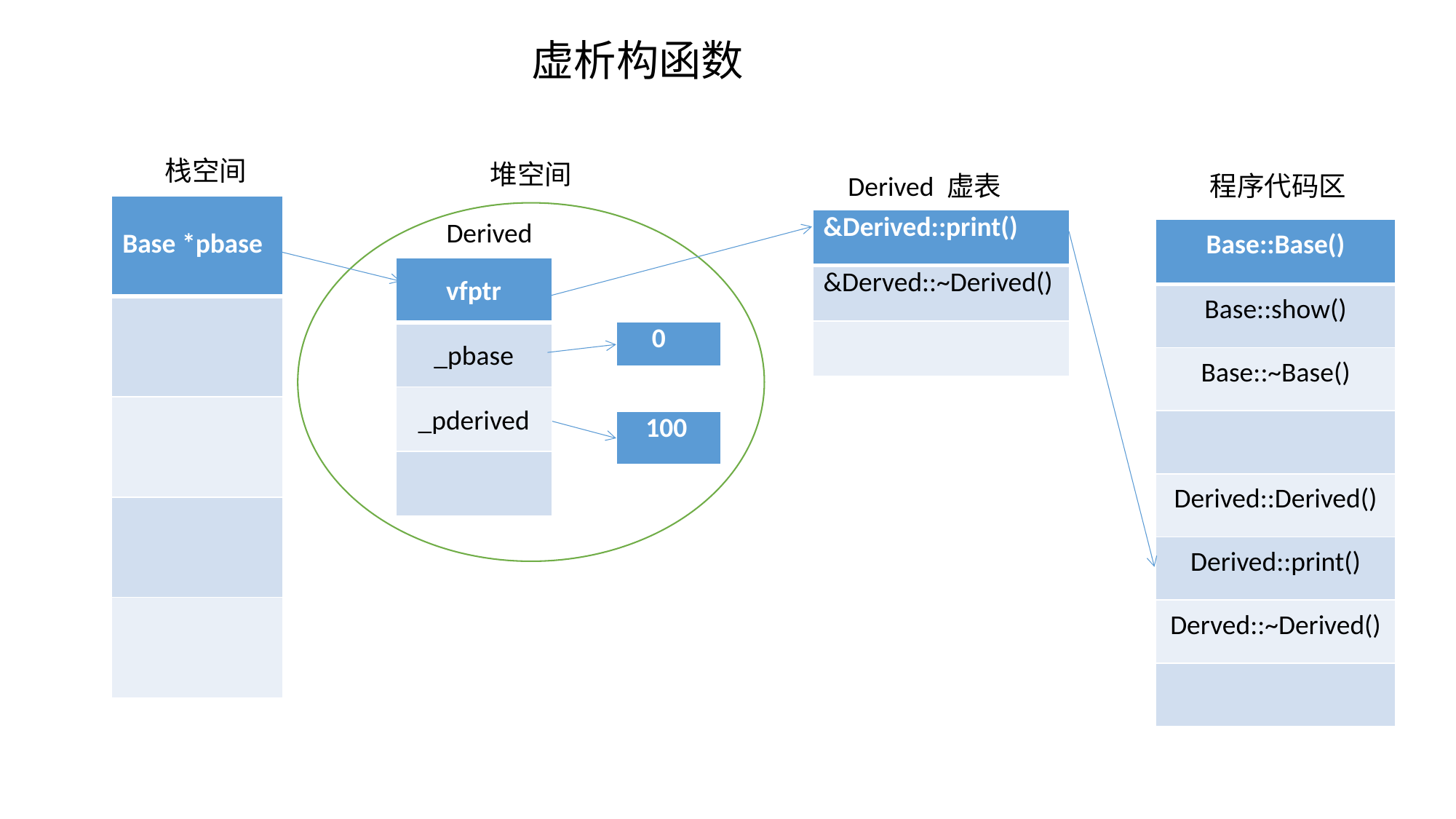

虚析构函数
      栈空间
         堆空间
    Derived 虚表
    程序代码区
| Base \*pbase |
| --- |
|  |
|  |
|  |
|  |

Derived
| &Derived::print() |
| --- |
| &Derved::~Derived() |
|  |
| Base::Base() |
| --- |
| Base::show() |
| Base::~Base() |
|  |
| Derived::Derived() |
| Derived::print() |
| Derved::~Derived() |
|  |
| vfptr |
| --- |
| \_pbase |
| \_pderived |
|  |
| 0 |
| --- |
| 100 |
| --- |